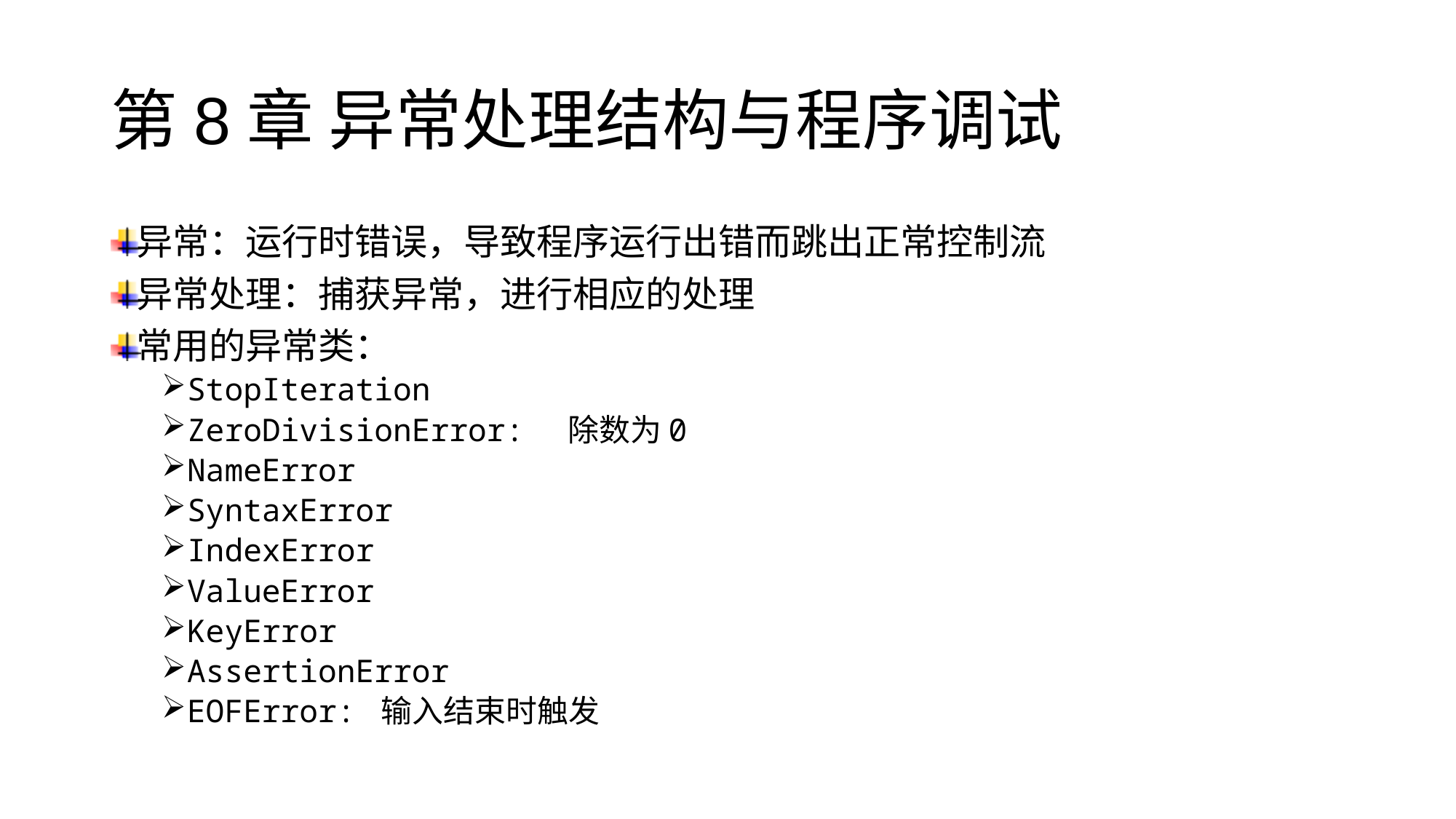

# 第8章 异常处理结构与程序调试
异常：运行时错误，导致程序运行出错而跳出正常控制流
异常处理：捕获异常，进行相应的处理
常用的异常类：
StopIteration
ZeroDivisionError:  除数为0
NameError
SyntaxError
IndexError
ValueError
KeyError
AssertionError
EOFError: 输入结束时触发